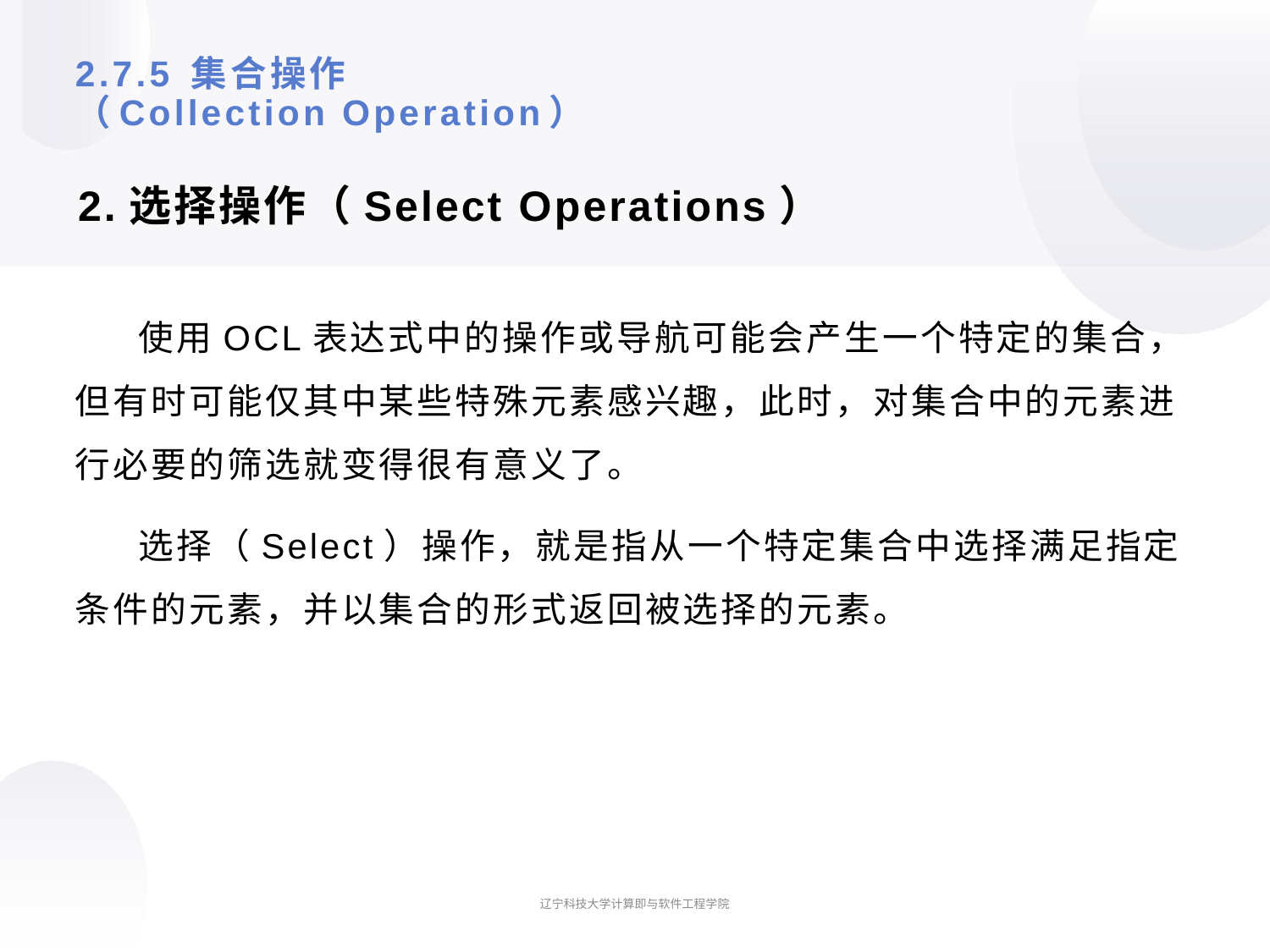

# 2.7.5 集合操作 （Collection Operation）
2.选择操作（Select Operations）

使用OCL表达式中的操作或导航可能会产生一个特定的集合，但有时可能仅其中某些特殊元素感兴趣，此时，对集合中的元素进行必要的筛选就变得很有意义了。
选择（Select）操作，就是指从一个特定集合中选择满足指定条件的元素，并以集合的形式返回被选择的元素。

辽宁科技大学计算即与软件工程学院
153